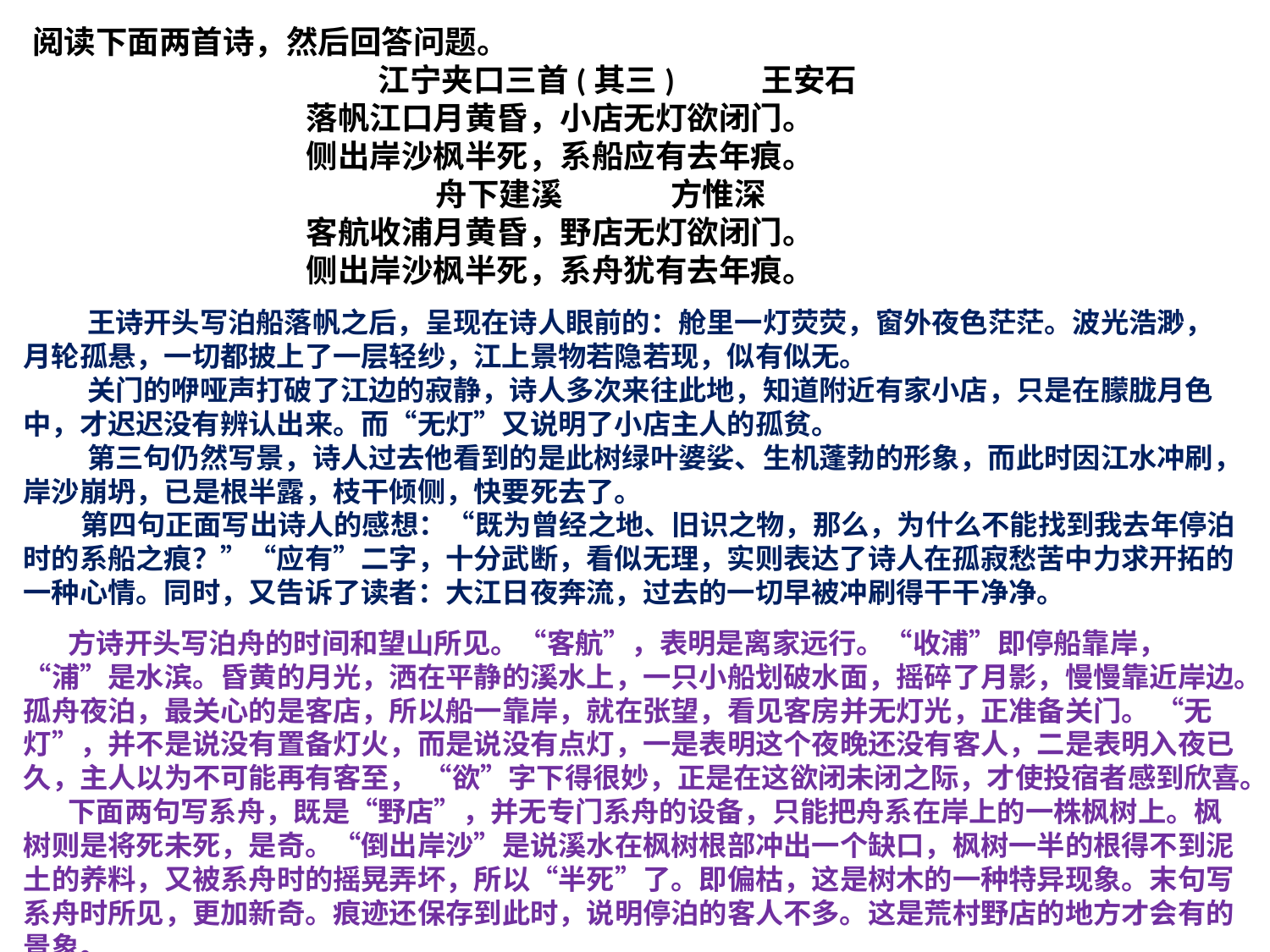

阅读下面两首诗，然后回答问题。
                                               江宁夹口三首(其三)           王安石
                                     落帆江口月黄昏，小店无灯欲闭门。
                                     侧出岸沙枫半死，系船应有去年痕。
                                                       舟下建溪               方惟深
                                     客航收浦月黄昏，野店无灯欲闭门。
                                     侧出岸沙枫半死，系舟犹有去年痕。
         王诗开头写泊船落帆之后，呈现在诗人眼前的：舱里一灯荧荧，窗外夜色茫茫。波光浩渺，月轮孤悬，一切都披上了一层轻纱，江上景物若隐若现，似有似无。
         关门的咿哑声打破了江边的寂静，诗人多次来往此地，知道附近有家小店，只是在朦胧月色中，才迟迟没有辨认出来。而“无灯”又说明了小店主人的孤贫。
         第三句仍然写景，诗人过去他看到的是此树绿叶婆娑、生机蓬勃的形象，而此时因江水冲刷，岸沙崩坍，已是根半露，枝干倾侧，快要死去了。
        第四句正面写出诗人的感想：“既为曾经之地、旧识之物，那么，为什么不能找到我去年停泊时的系船之痕？”“应有”二字，十分武断，看似无理，实则表达了诗人在孤寂愁苦中力求开拓的一种心情。同时，又告诉了读者：大江日夜奔流，过去的一切早被冲刷得干干净净。
      方诗开头写泊舟的时间和望山所见。“客航”，表明是离家远行。“收浦”即停船靠岸，“浦”是水滨。昏黄的月光，洒在平静的溪水上，一只小船划破水面，摇碎了月影，慢慢靠近岸边。孤舟夜泊，最关心的是客店，所以船一靠岸，就在张望，看见客房并无灯光，正准备关门。 “无灯”，并不是说没有置备灯火，而是说没有点灯，一是表明这个夜晚还没有客人，二是表明入夜已久，主人以为不可能再有客至， “欲”字下得很妙，正是在这欲闭未闭之际，才使投宿者感到欣喜。
      下面两句写系舟，既是“野店”，并无专门系舟的设备，只能把舟系在岸上的一株枫树上。枫树则是将死未死，是奇。“倒出岸沙”是说溪水在枫树根部冲出一个缺口，枫树一半的根得不到泥土的养料，又被系舟时的摇晃弄坏，所以“半死”了。即偏枯，这是树木的一种特异现象。末句写系舟时所见，更加新奇。痕迹还保存到此时，说明停泊的客人不多。这是荒村野店的地方才会有的景象。